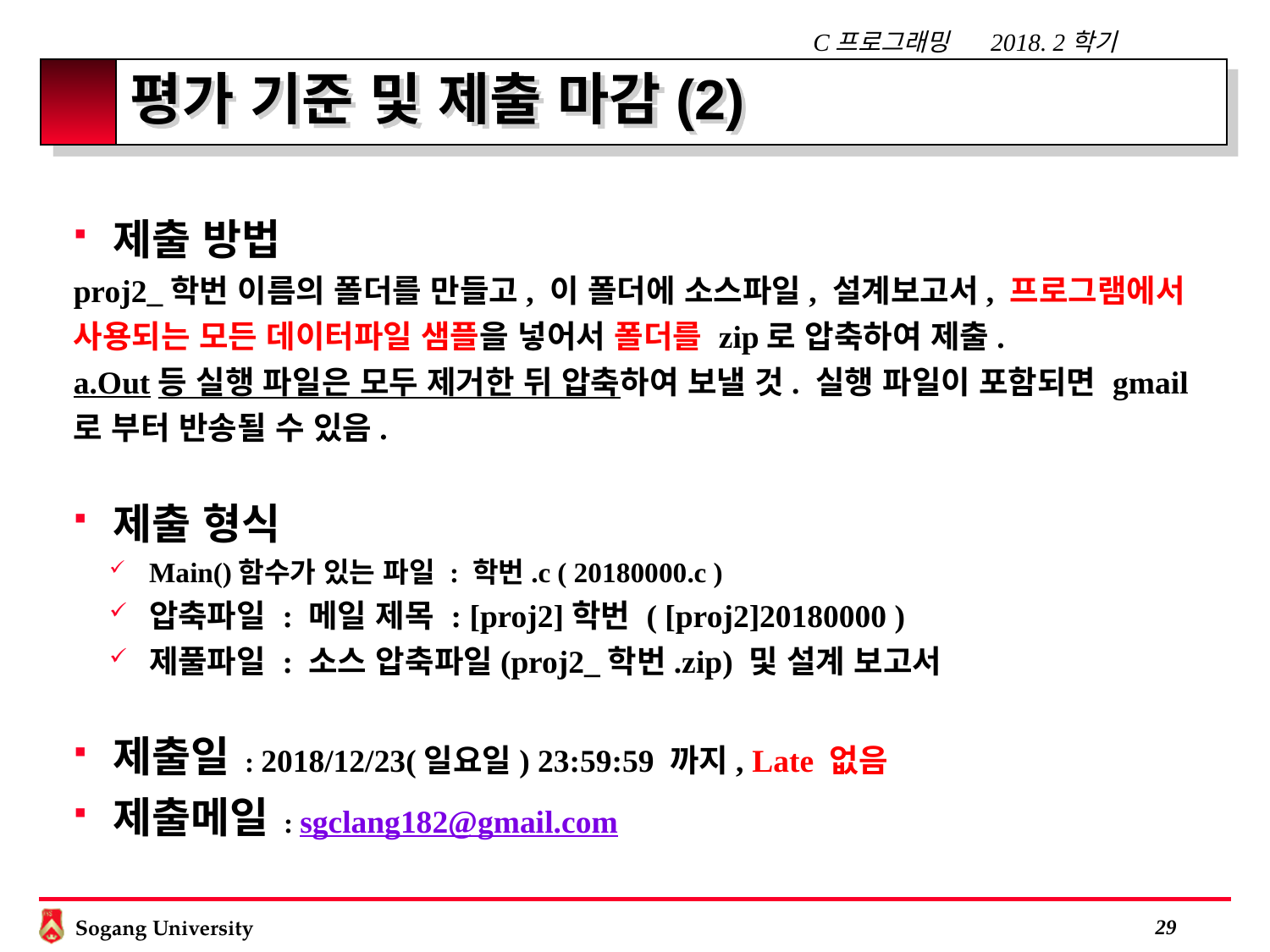

# 평가 기준 및 제출 마감(2)
제출 방법
proj2_학번 이름의 폴더를 만들고, 이 폴더에 소스파일, 설계보고서, 프로그램에서 사용되는 모든 데이터파일 샘플을 넣어서 폴더를 zip로 압축하여 제출.
a.Out등 실행 파일은 모두 제거한 뒤 압축하여 보낼 것. 실행 파일이 포함되면 gmail로 부터 반송될 수 있음.

제출 형식
Main()함수가 있는 파일 : 학번.c ( 20180000.c )
압축파일 : 메일 제목 : [proj2]학번 ( [proj2]20180000 )
제풀파일 : 소스 압축파일(proj2_학번.zip) 및 설계 보고서

제출일 : 2018/12/23(일요일) 23:59:59 까지, Late 없음
제출메일 : sgclang182@gmail.com

 29